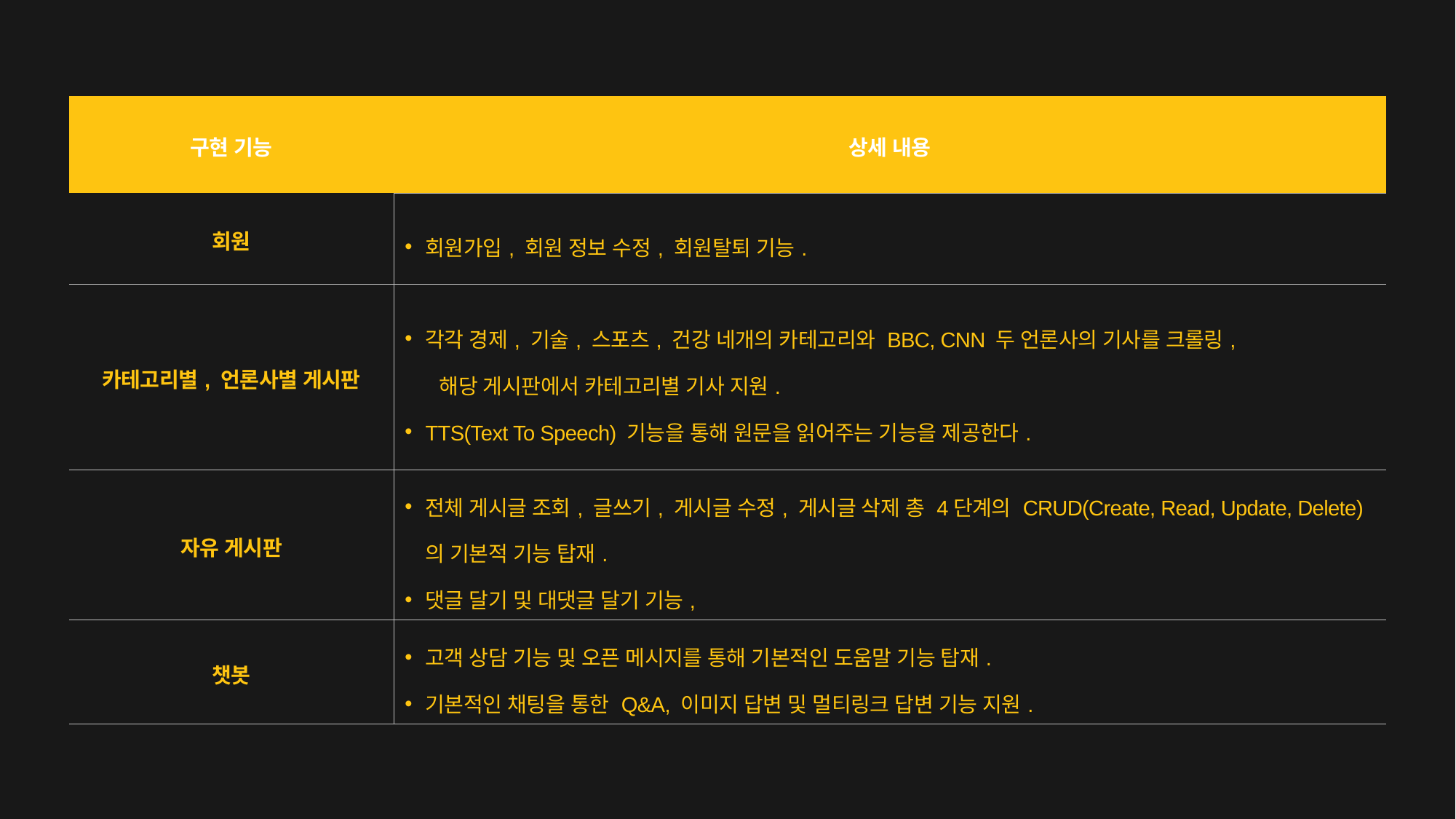

| 구현 기능 | 상세 내용 |
| --- | --- |
| 회원 | 회원가입, 회원 정보 수정, 회원탈퇴 기능. |
| 카테고리별, 언론사별 게시판 | 각각 경제, 기술, 스포츠, 건강 네개의 카테고리와 BBC, CNN 두 언론사의 기사를 크롤링, 해당 게시판에서 카테고리별 기사 지원. TTS(Text To Speech) 기능을 통해 원문을 읽어주는 기능을 제공한다. |
| 자유 게시판 | 전체 게시글 조회, 글쓰기, 게시글 수정, 게시글 삭제 총 4단계의 CRUD(Create, Read, Update, Delete)의 기본적 기능 탑재. 댓글 달기 및 대댓글 달기 기능, |
| 챗봇 | 고객 상담 기능 및 오픈 메시지를 통해 기본적인 도움말 기능 탑재. 기본적인 채팅을 통한 Q&A, 이미지 답변 및 멀티링크 답변 기능 지원. |